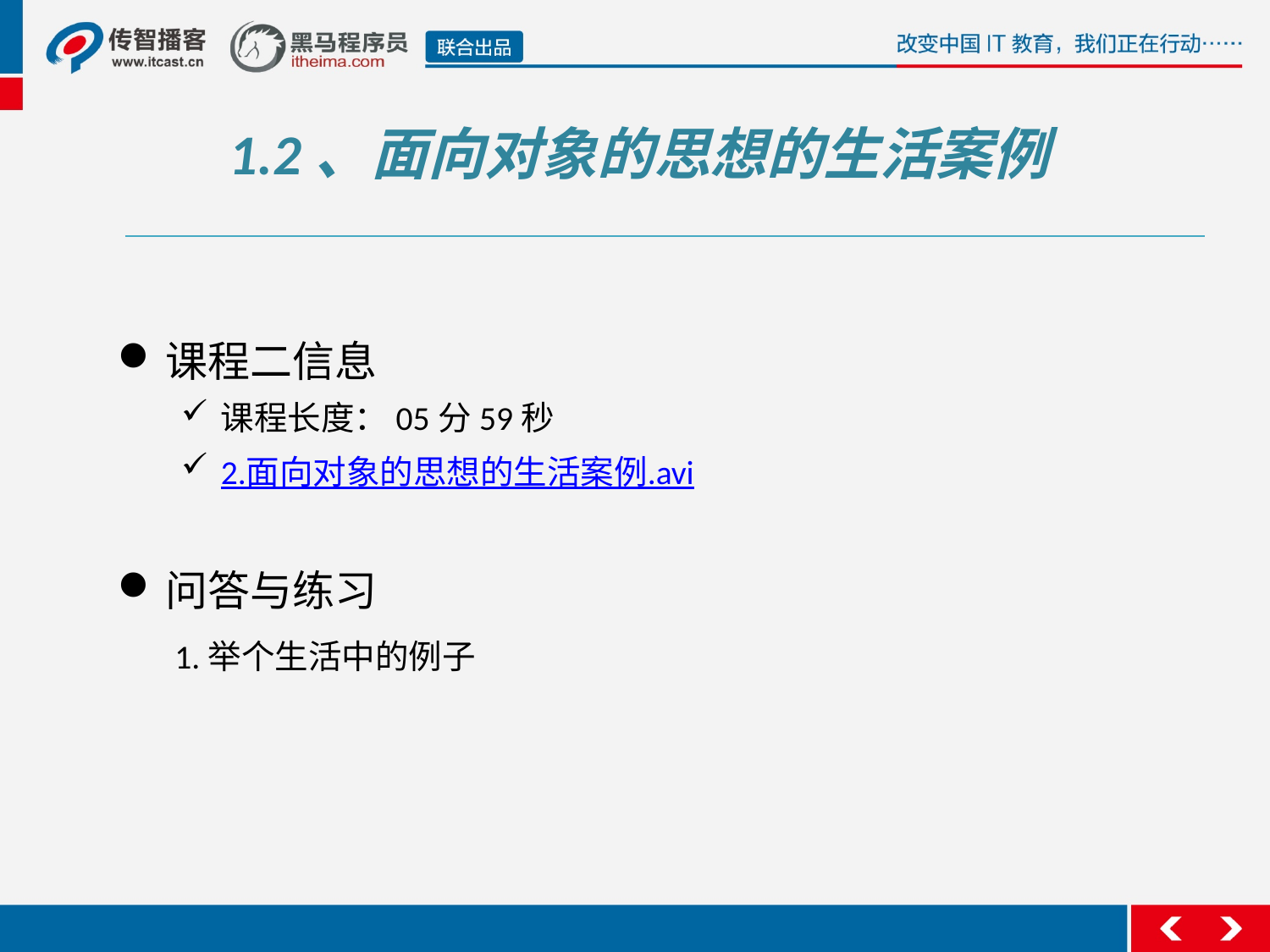

1.2、面向对象的思想的生活案例

课程二信息
课程长度：05分59秒
2.面向对象的思想的生活案例.avi

问答与练习
      1.举个生活中的例子